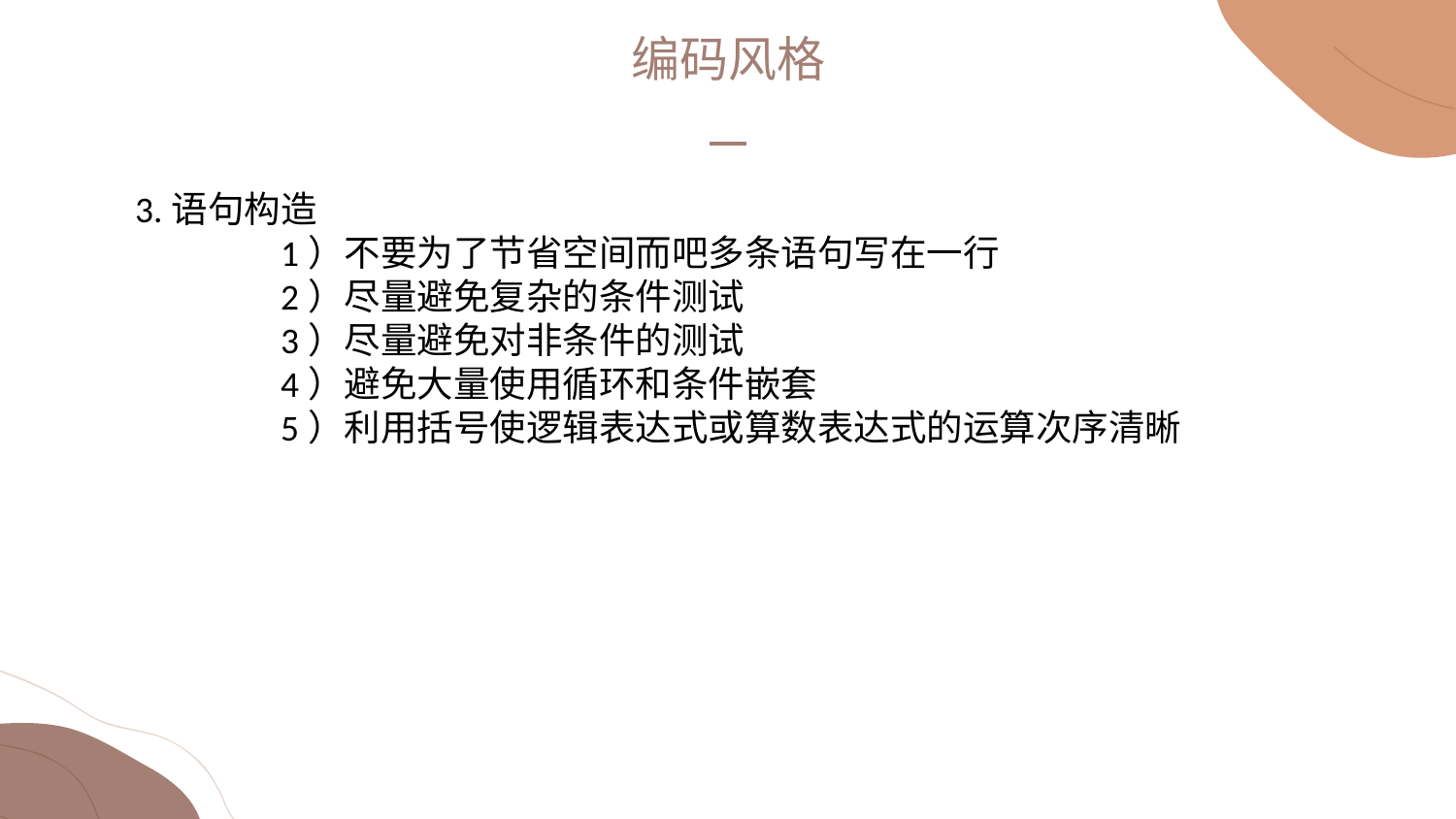

编码风格
为了
3.语句构造
	1）不要为了节省空间而吧多条语句写在一行
	2）尽量避免复杂的条件测试
	3）尽量避免对非条件的测试
	4）避免大量使用循环和条件嵌套
	5）利用括号使逻辑表达式或算数表达式的运算次序清晰